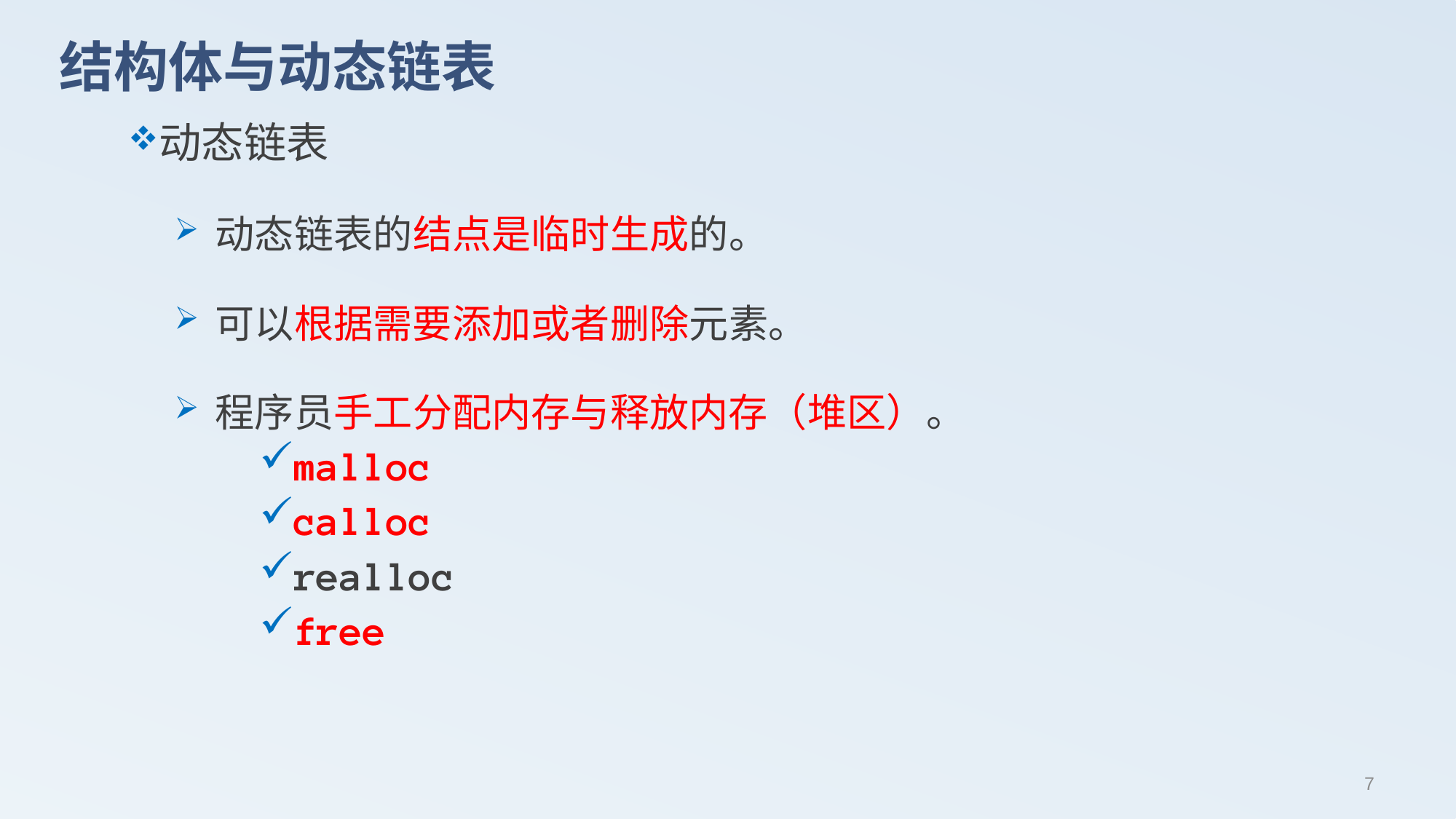

# 结构体与动态链表
动态链表
动态链表的结点是临时生成的。
可以根据需要添加或者删除元素。
程序员手工分配内存与释放内存（堆区）。
malloc
calloc
realloc
free